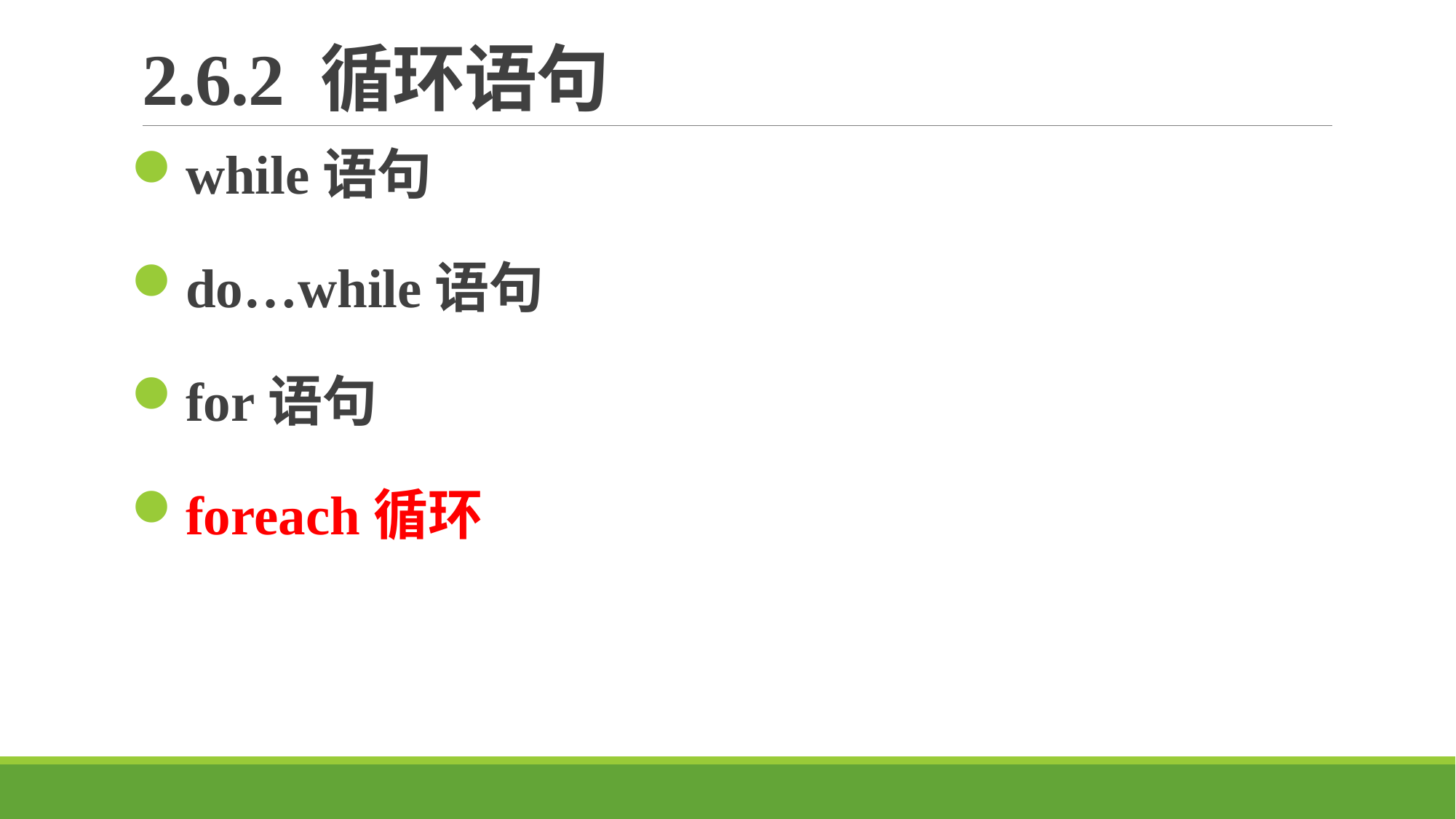

# 2.6.2 循环语句
while语句
do…while语句
for语句
foreach循环